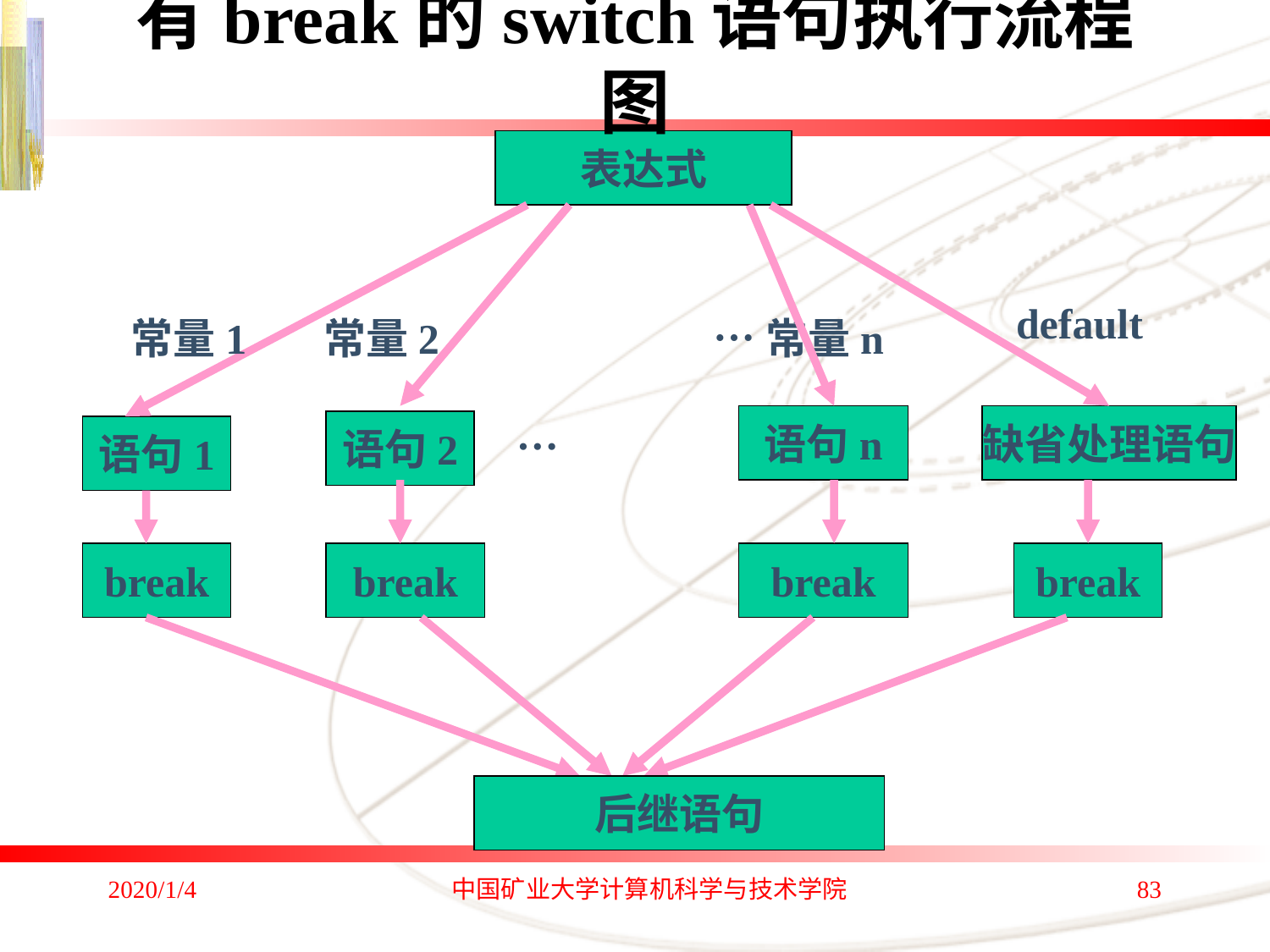

# 有break的switch语句执行流程图
表达式

default
…常量n
常量2
常量1
…
语句n
缺省处理语句
语句2
语句1

break
break
break
break

后继语句
2020/1/4
中国矿业大学计算机科学与技术学院
83